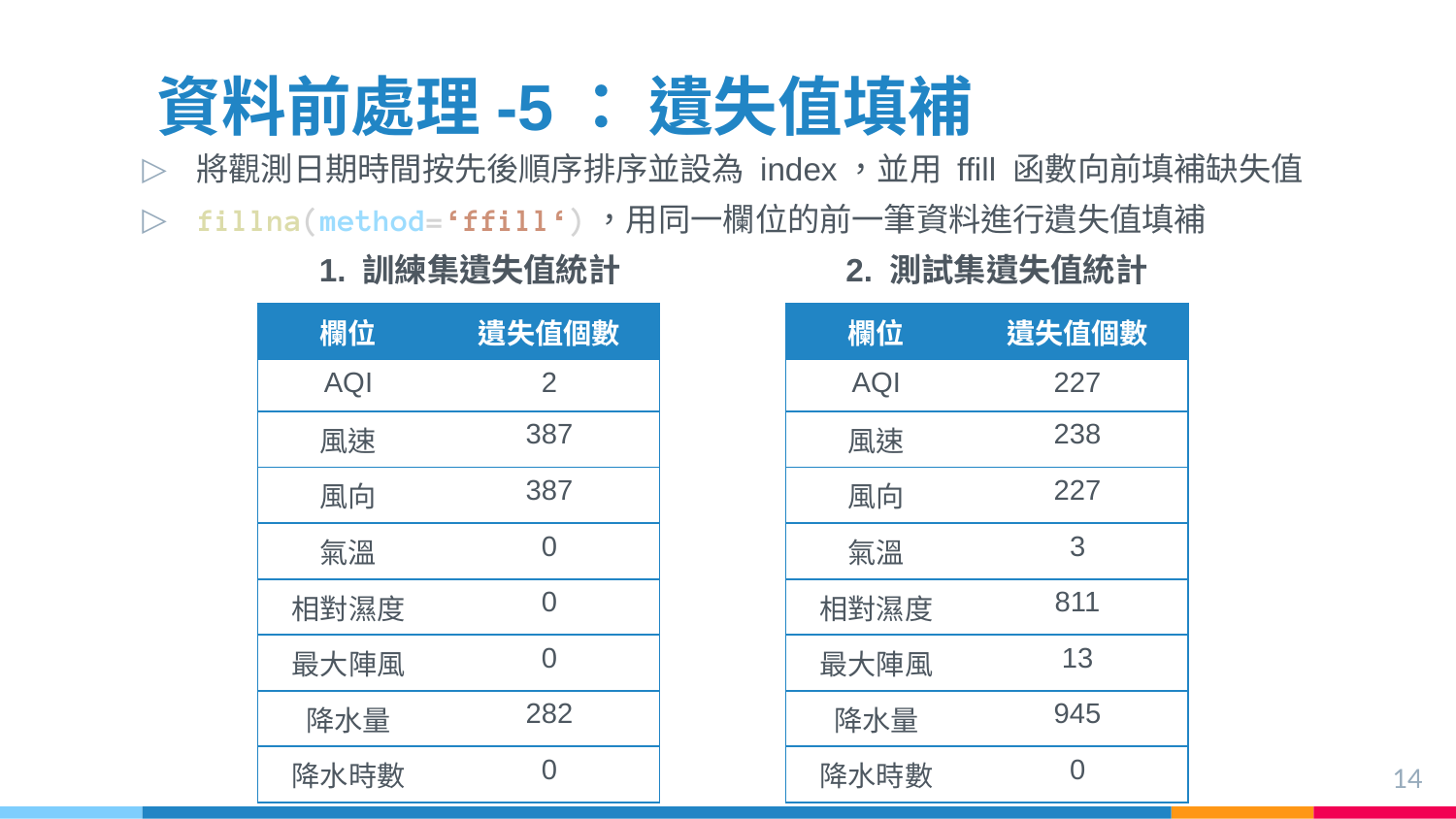

資料前處理-5： 遺失值填補
將觀測日期時間按先後順序排序並設為 index，並用 ffill 函數向前填補缺失值
fillna(method=‘ffill‘)，用同一欄位的前一筆資料進行遺失值填補

2. 測試集遺失值統計
1. 訓練集遺失值統計
| 欄位 | 遺失值個數 |
| --- | --- |
| AQI | 227 |
| 風速 | 238 |
| 風向 | 227 |
| 氣溫 | 3 |
| 相對濕度 | 811 |
| 最大陣風 | 13 |
| 降水量 | 945 |
| 降水時數 | 0 |
| 欄位 | 遺失值個數 |
| --- | --- |
| AQI | 2 |
| 風速 | 387 |
| 風向 | 387 |
| 氣溫 | 0 |
| 相對濕度 | 0 |
| 最大陣風 | 0 |
| 降水量 | 282 |
| 降水時數 | 0 |
14